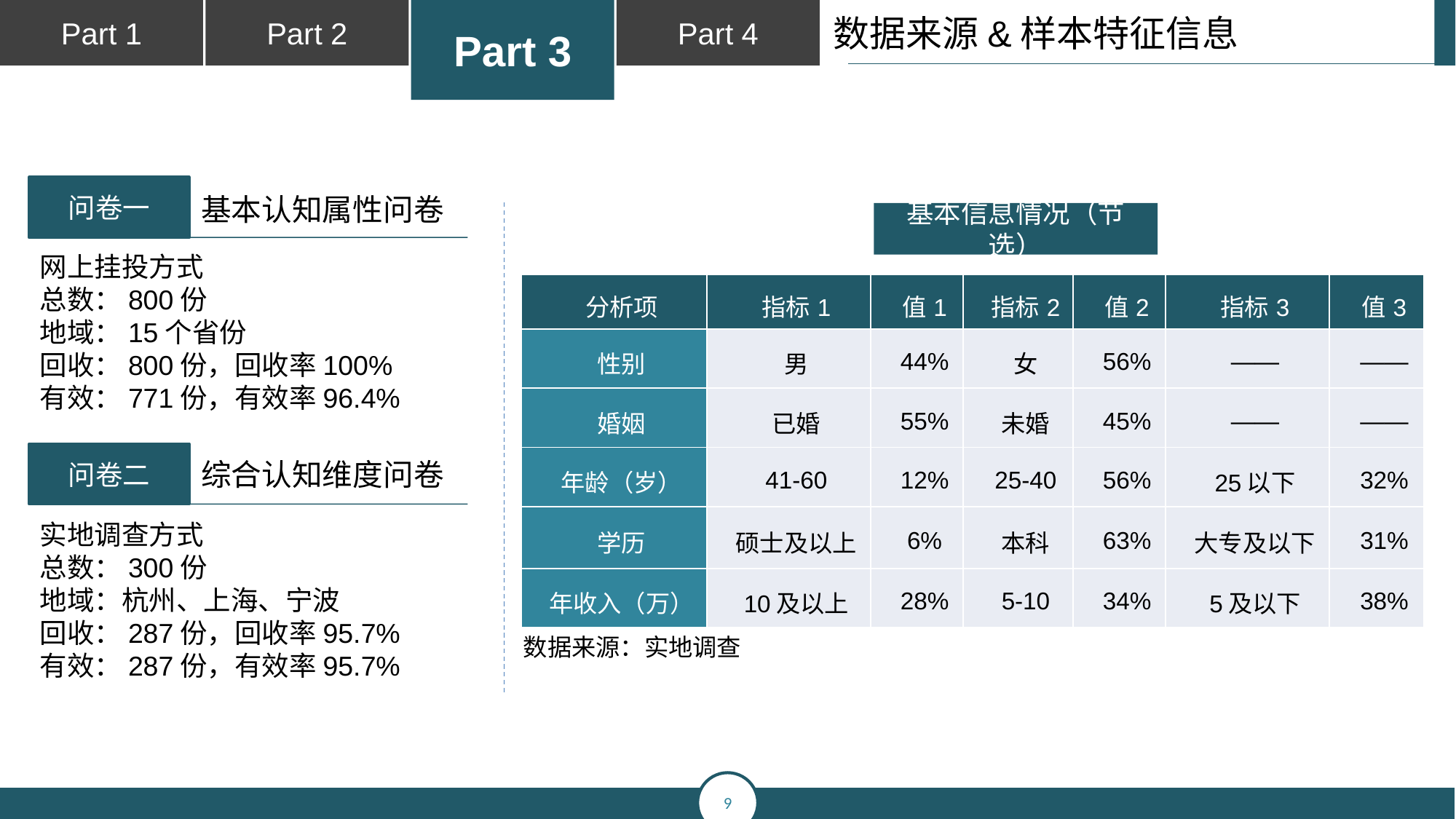

数据来源&样本特征信息
问卷一
基本认知属性问卷
网上挂投方式
总数：800份
地域：15个省份
回收：800份，回收率100%
有效：771份，有效率96.4%
问卷二
综合认知维度问卷
实地调查方式
总数：300份
地域：杭州、上海、宁波
回收：287份，回收率95.7%
有效：287份，有效率95.7%
基本信息情况（节选）
| 分析项 | 指标1 | 值1 | 指标2 | 值2 | 指标3 | 值3 |
| --- | --- | --- | --- | --- | --- | --- |
| 性别 | 男 | 44% | 女 | 56% | —— | —— |
| 婚姻 | 已婚 | 55% | 未婚 | 45% | —— | —— |
| 年龄（岁） | 41-60 | 12% | 25-40 | 56% | 25以下 | 32% |
| 学历 | 硕士及以上 | 6% | 本科 | 63% | 大专及以下 | 31% |
| 年收入（万） | 10及以上 | 28% | 5-10 | 34% | 5及以下 | 38% |
数据来源：实地调查